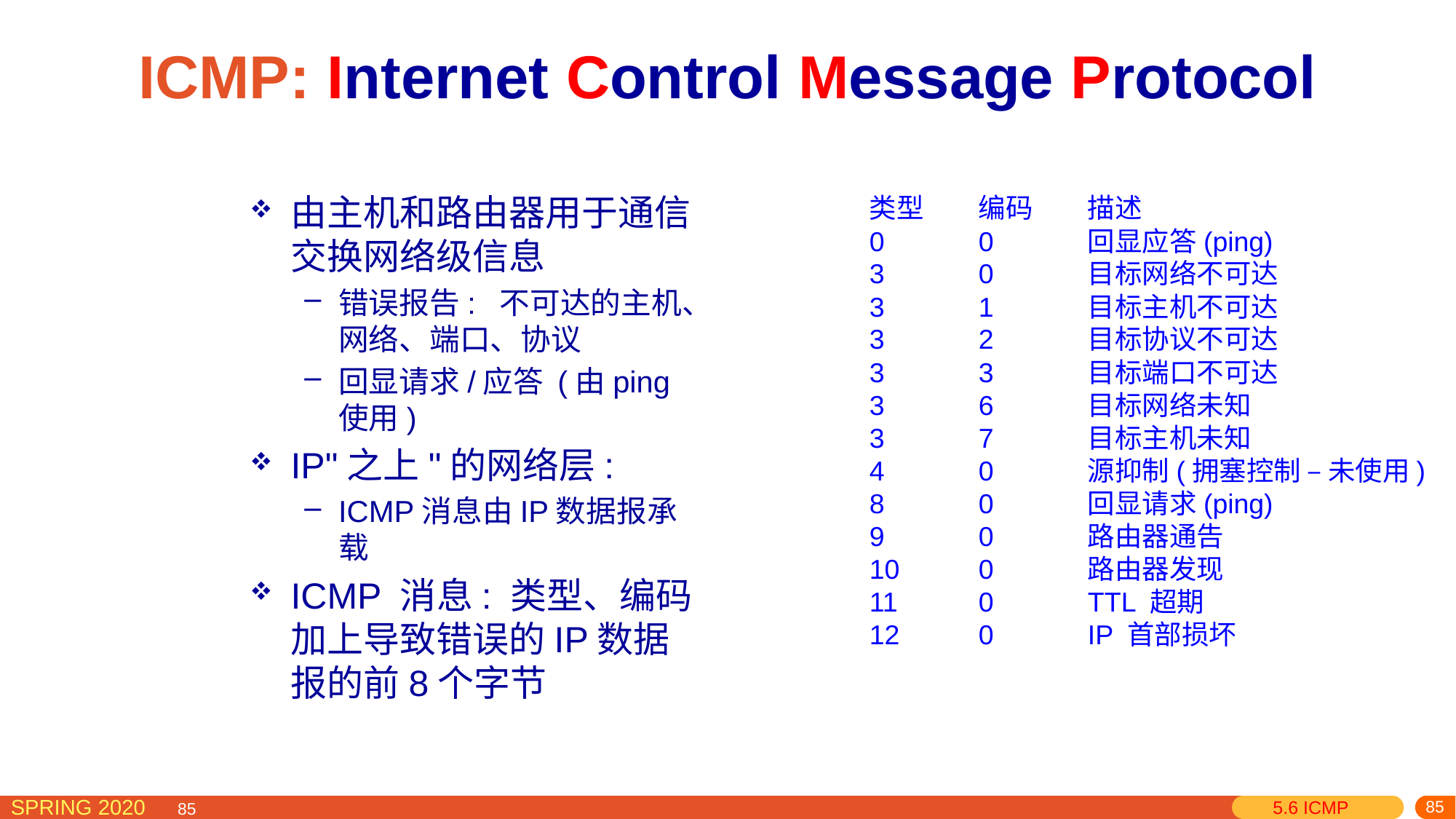

# ICMP: Internet Control Message Protocol
由主机和路由器用于通信交换网络级信息
错误报告:  不可达的主机、网络、端口、协议
回显请求/应答 (由ping使用)
IP"之上"的网络层:
ICMP消息由IP数据报承载
ICMP 消息: 类型、编码加上导致错误的IP数据报的前8个字节
类型	编码	描述
0	0	回显应答(ping)
3	0	目标网络不可达
3	1	目标主机不可达
3	2	目标协议不可达
3	3	目标端口不可达
3	6	目标网络未知
3	7	目标主机未知
4	0	源抑制(拥塞控制 – 未使用)
8	0	回显请求(ping)
9	0	路由器通告
10	0	路由器发现
11	0	TTL 超期
12	0	IP 首部损坏

  5.6 ICMP